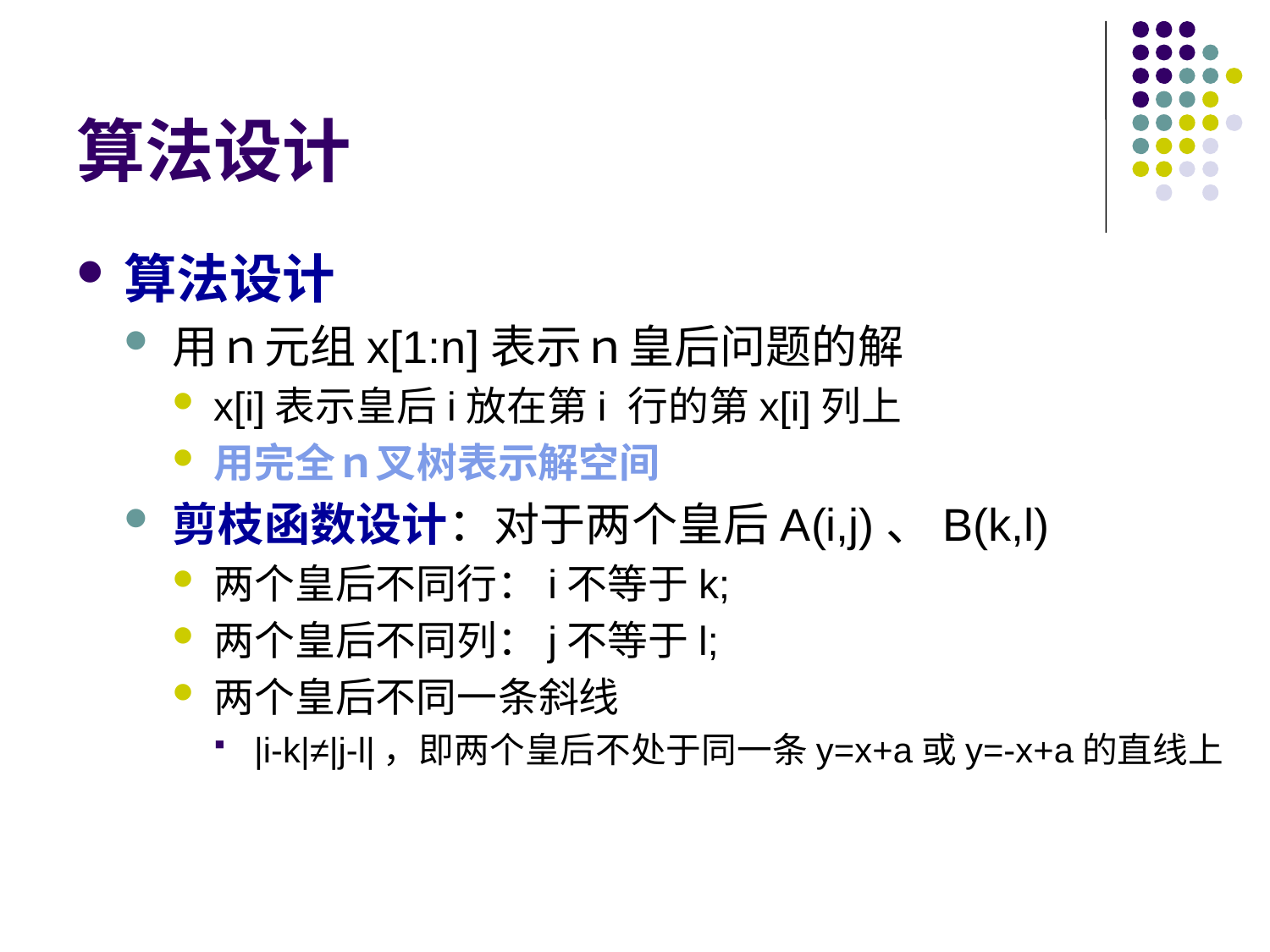

# 算法设计
算法设计
用ｎ元组x[1:n]表示ｎ皇后问题的解
x[i]表示皇后i放在第i 行的第x[i]列上
用完全ｎ叉树表示解空间
剪枝函数设计：对于两个皇后A(i,j)、B(k,l)
两个皇后不同行：i不等于k;
两个皇后不同列：j不等于l;
两个皇后不同一条斜线
|i-k|≠|j-l|，即两个皇后不处于同一条y=x+a或y=-x+a的直线上